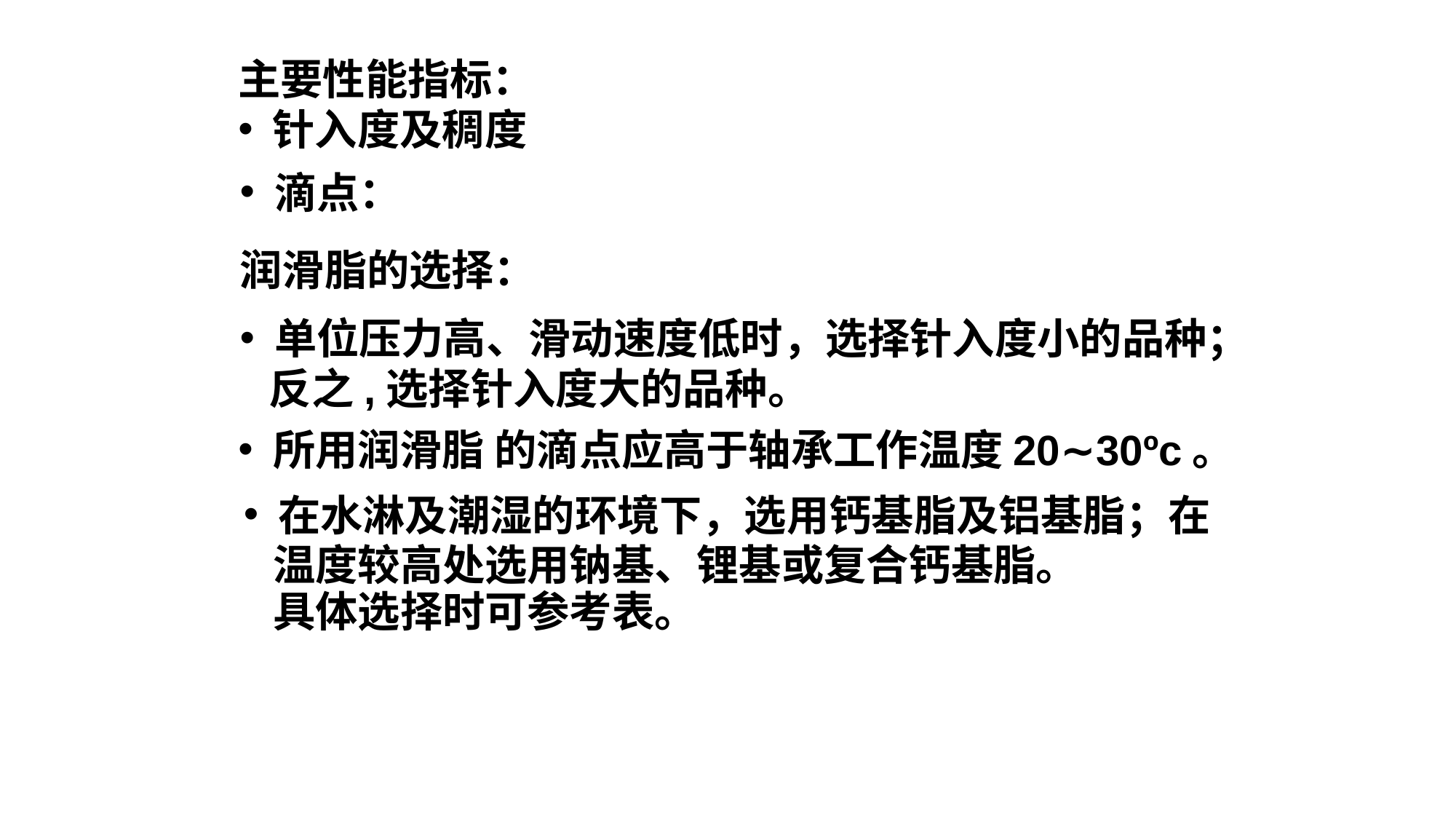

主要性能指标：
 针入度及稠度
 滴点：
润滑脂的选择：
 单位压力高、滑动速度低时，选择针入度小的品种；
  反之,选择针入度大的品种。
 所用润滑脂 的滴点应高于轴承工作温度20∼30ºc。
 在水淋及潮湿的环境下，选用钙基脂及铝基脂；在
  温度较高处选用钠基、锂基或复合钙基脂。
  具体选择时可参考表。